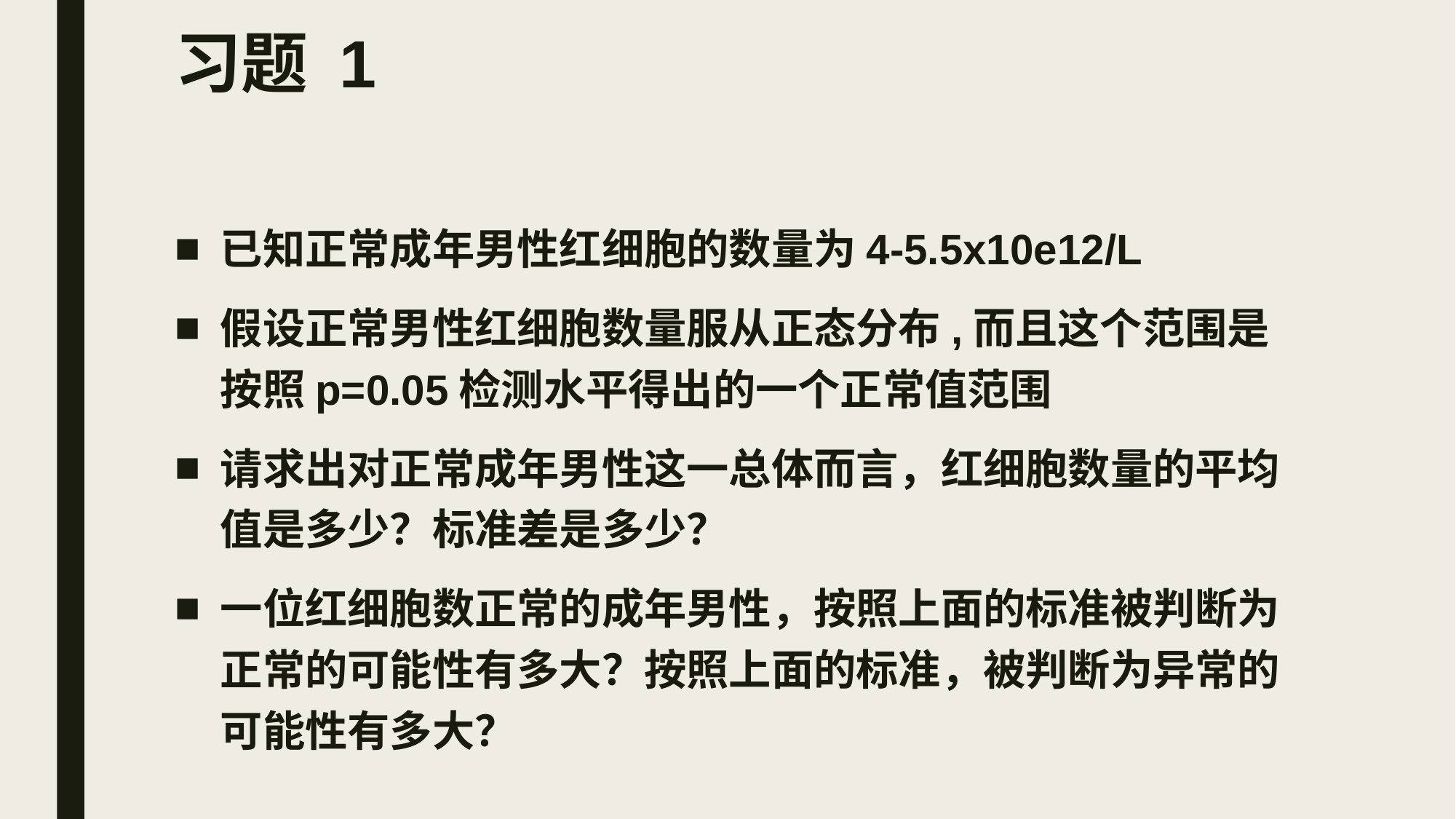

# 习题 1
已知正常成年男性红细胞的数量为4-5.5x10e12/L
假设正常男性红细胞数量服从正态分布,而且这个范围是按照p=0.05检测水平得出的一个正常值范围
请求出对正常成年男性这一总体而言，红细胞数量的平均值是多少？标准差是多少？
一位红细胞数正常的成年男性，按照上面的标准被判断为正常的可能性有多大？按照上面的标准，被判断为异常的可能性有多大？